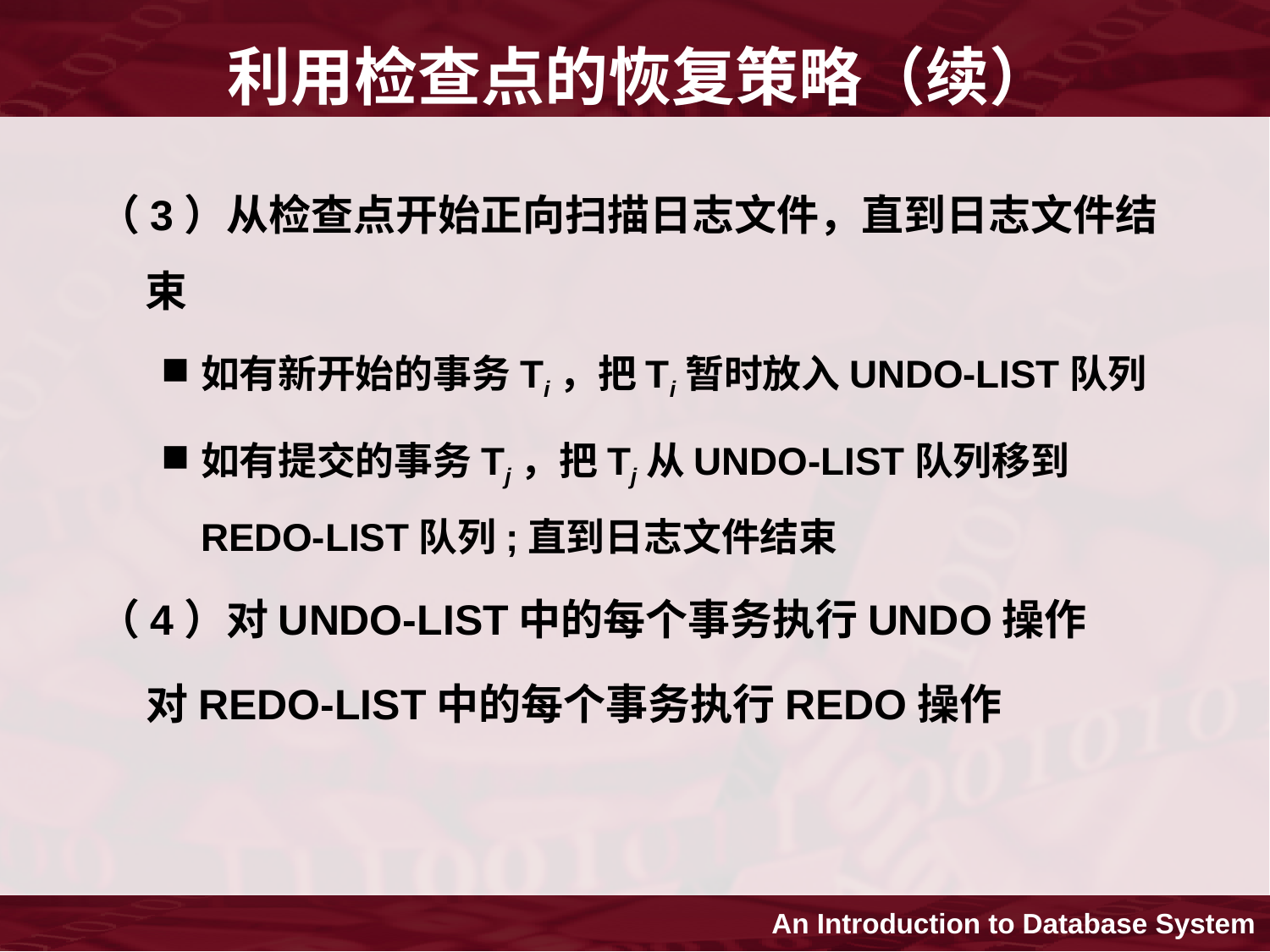

# 利用检查点的恢复策略（续）
（3）从检查点开始正向扫描日志文件，直到日志文件结束
如有新开始的事务Ti，把Ti暂时放入UNDO-LIST队列
如有提交的事务Tj，把Tj从UNDO-LIST队列移到REDO-LIST队列;直到日志文件结束
（4）对UNDO-LIST中的每个事务执行UNDO操作
    对REDO-LIST中的每个事务执行REDO操作